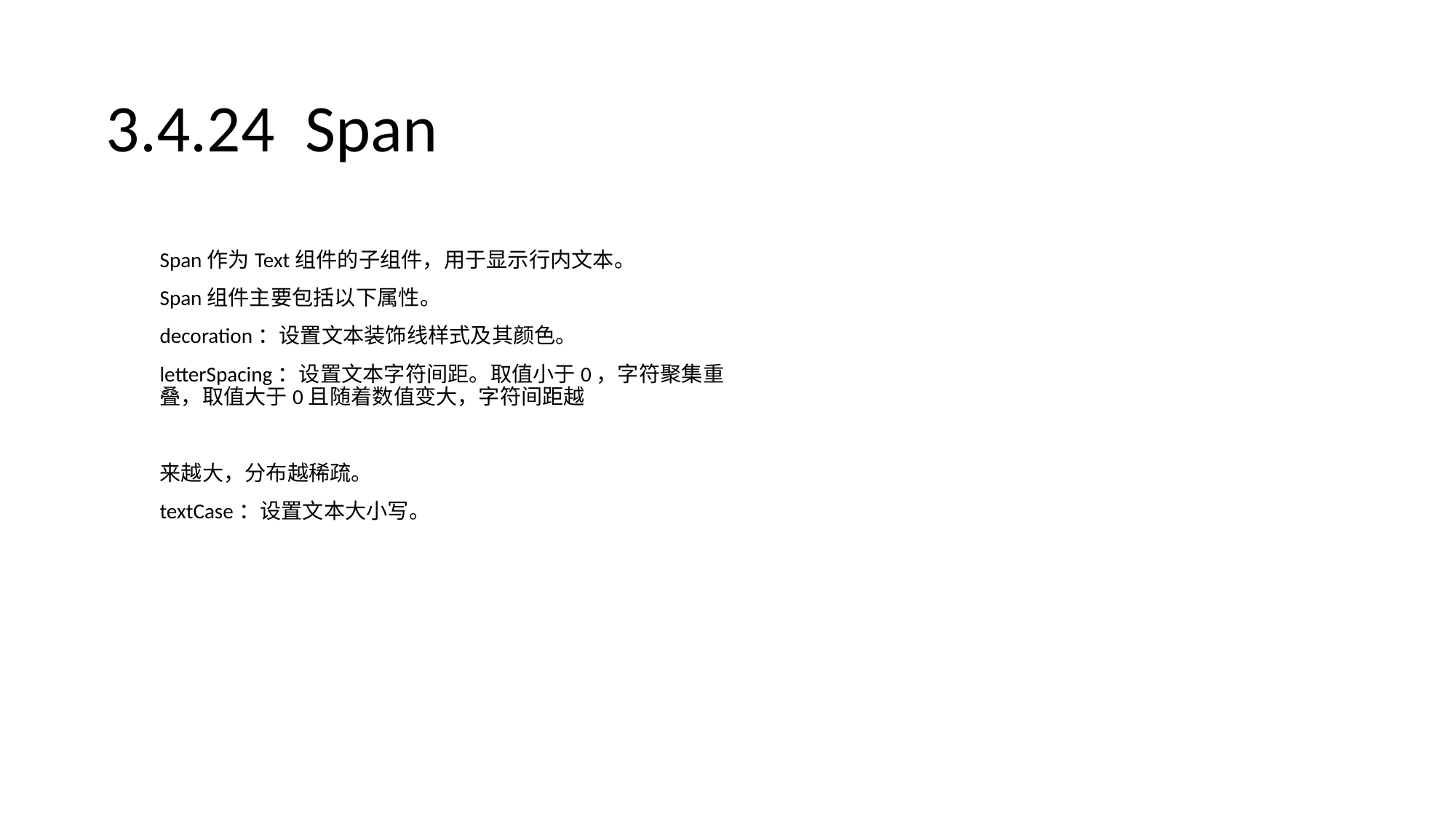

# 3.4.24  Span
Span作为Text组件的子组件，用于显示行内文本。
Span组件主要包括以下属性。
decoration：设置文本装饰线样式及其颜色。
letterSpacing：设置文本字符间距。取值小于0，字符聚集重叠，取值大于0且随着数值变大，字符间距越

来越大，分布越稀疏。
textCase：设置文本大小写。